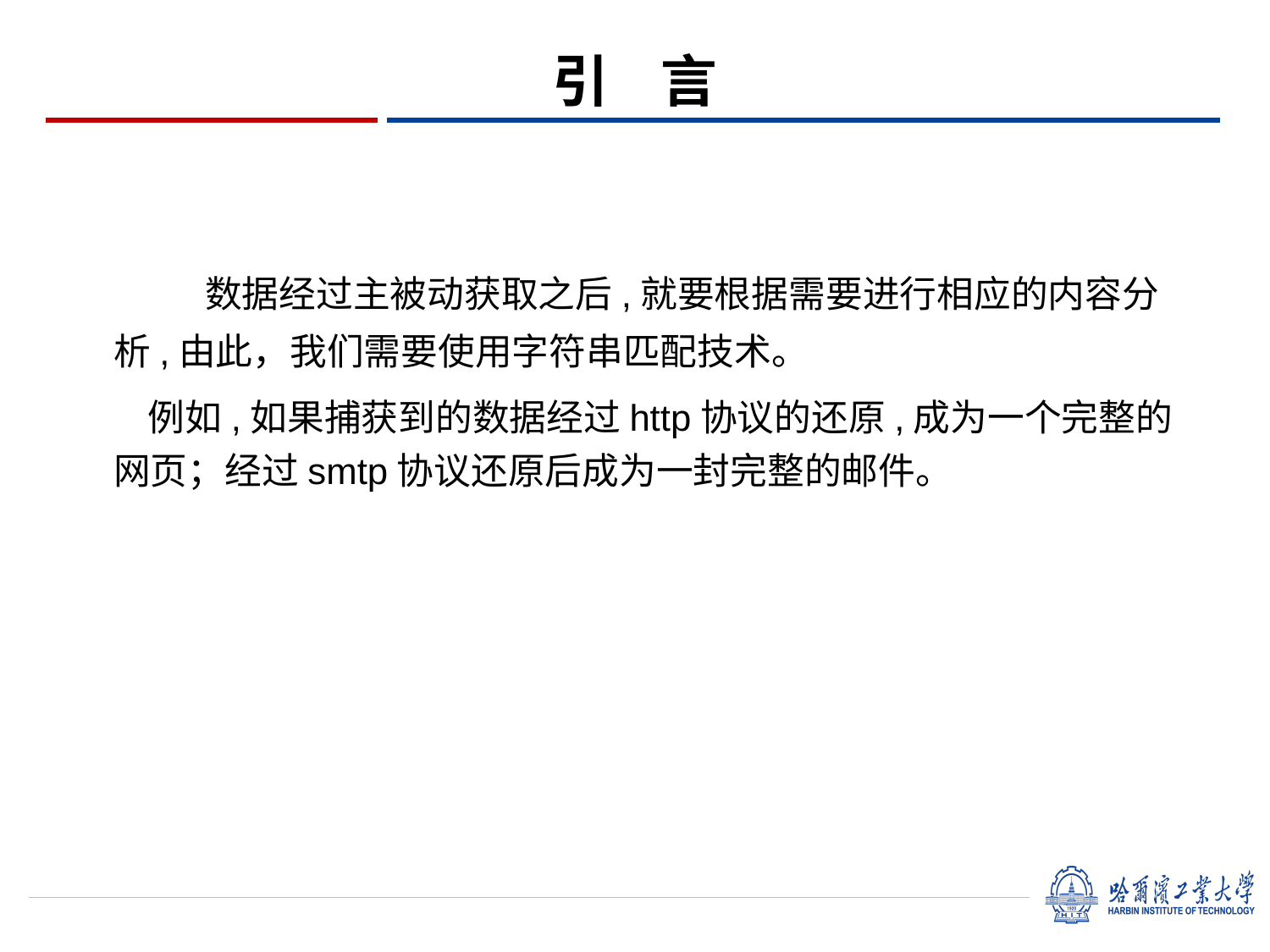

# 引    言
        数据经过主被动获取之后,就要根据需要进行相应的内容分析,由此，我们需要使用字符串匹配技术。
      例如,如果捕获到的数据经过http协议的还原,成为一个完整的网页；经过smtp协议还原后成为一封完整的邮件。
2